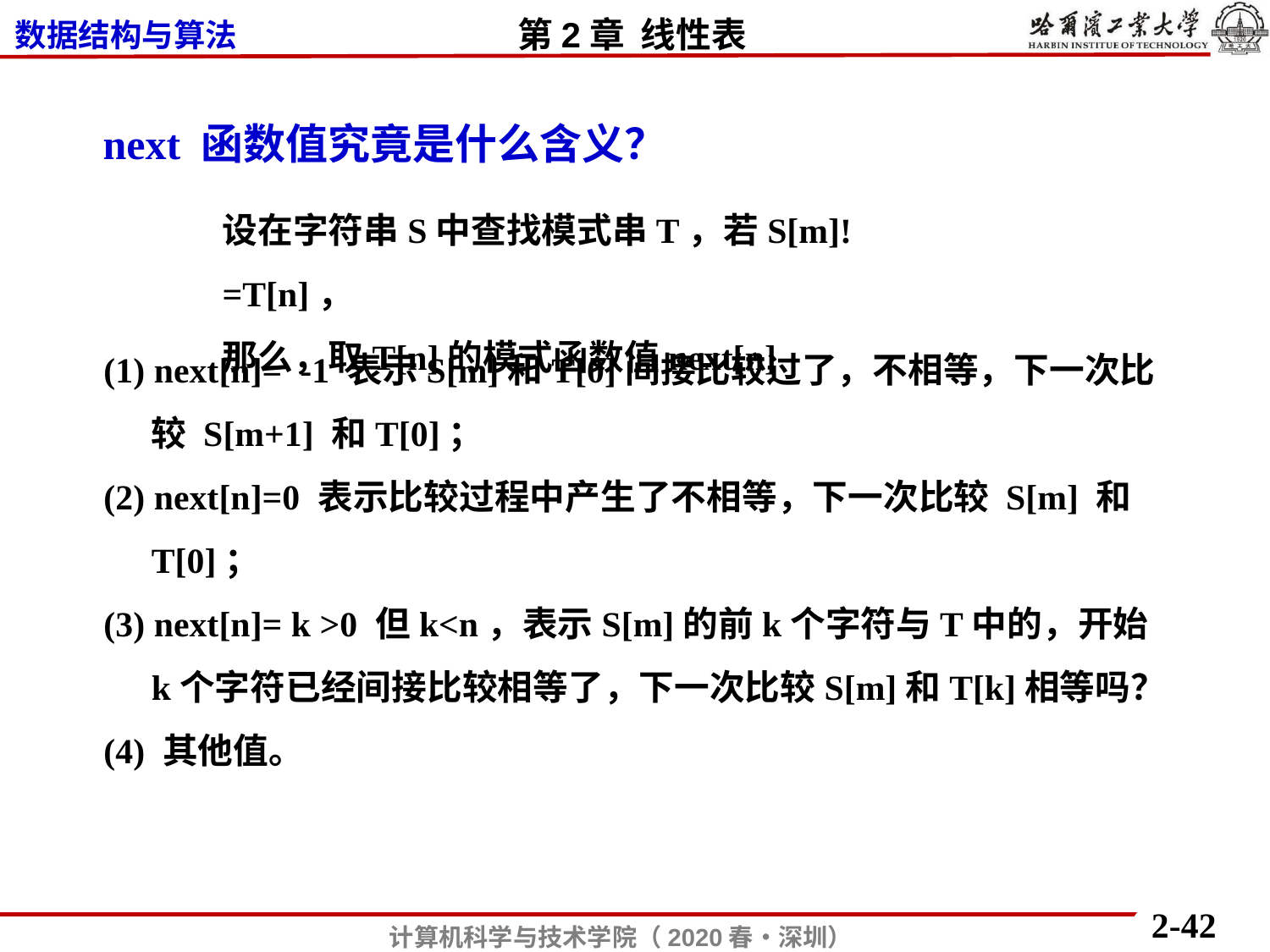

next 函数值究竟是什么含义？
设在字符串S中查找模式串T，若S[m]!=T[n]，
那么，取T[n]的模式函数值next[n]
(1) next[n]=  -1 表示S[m]和T[0]间接比较过了，不相等，下一次比较 S[m+1] 和T[0]；
(2) next[n]=0 表示比较过程中产生了不相等，下一次比较 S[m] 和T[0]；
(3) next[n]= k >0 但k<n，表示S[m]的前k个字符与T中的，开始k个字符已经间接比较相等了，下一次比较S[m]和T[k]相等吗？
(4) 其他值。